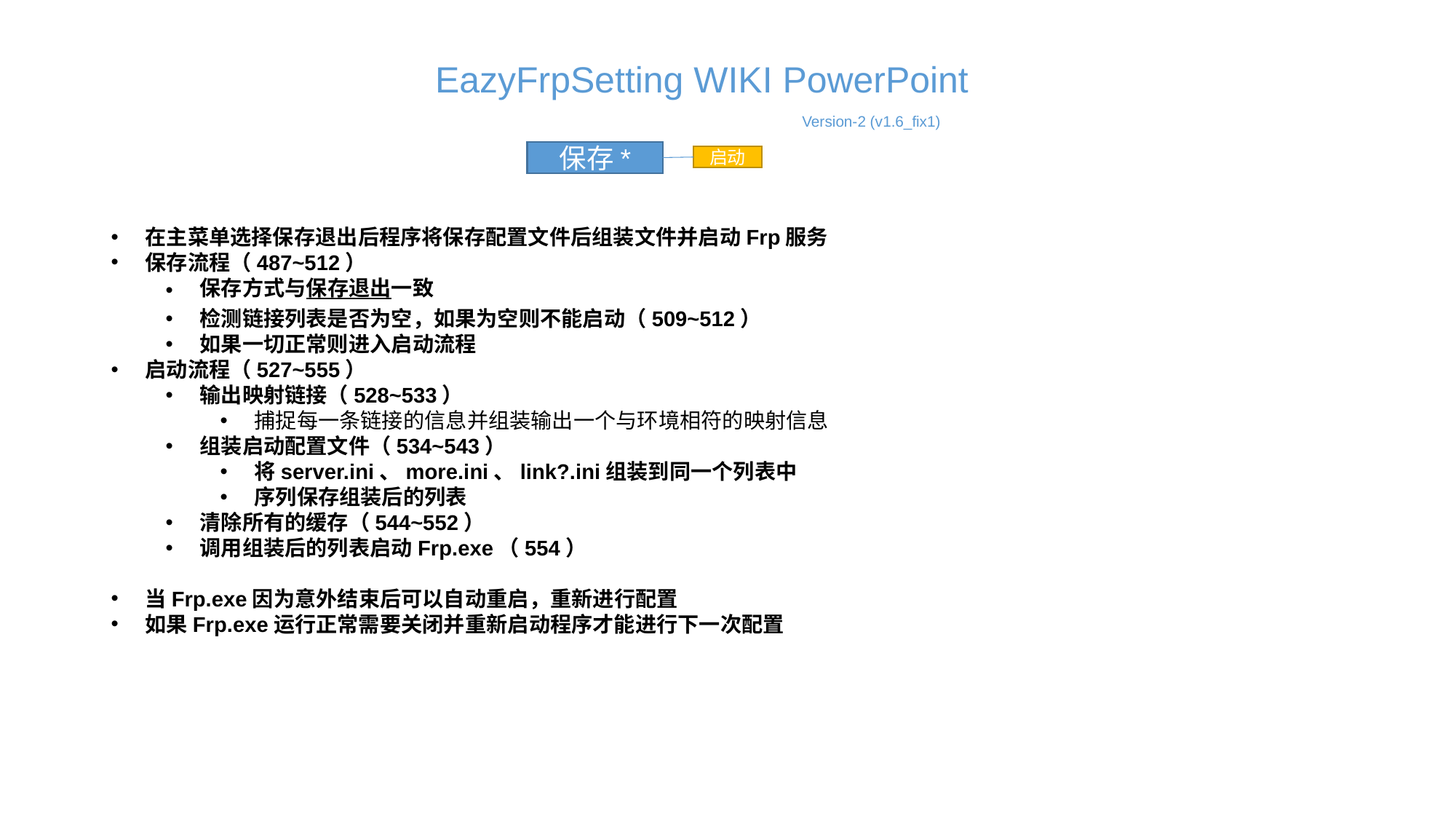

EazyFrpSetting WIKI PowerPoint
Version-2 (v1.6_fix1)
保存*
启动
在主菜单选择保存退出后程序将保存配置文件后组装文件并启动Frp服务
保存流程（487~512）
保存方式与保存退出一致
检测链接列表是否为空，如果为空则不能启动（509~512）
如果一切正常则进入启动流程
启动流程（527~555）
输出映射链接（528~533）
捕捉每一条链接的信息并组装输出一个与环境相符的映射信息
组装启动配置文件（534~543）
将server.ini、more.ini、link?.ini组装到同一个列表中
序列保存组装后的列表
清除所有的缓存（544~552）
调用组装后的列表启动Frp.exe（554）

当Frp.exe因为意外结束后可以自动重启，重新进行配置
如果Frp.exe运行正常需要关闭并重新启动程序才能进行下一次配置